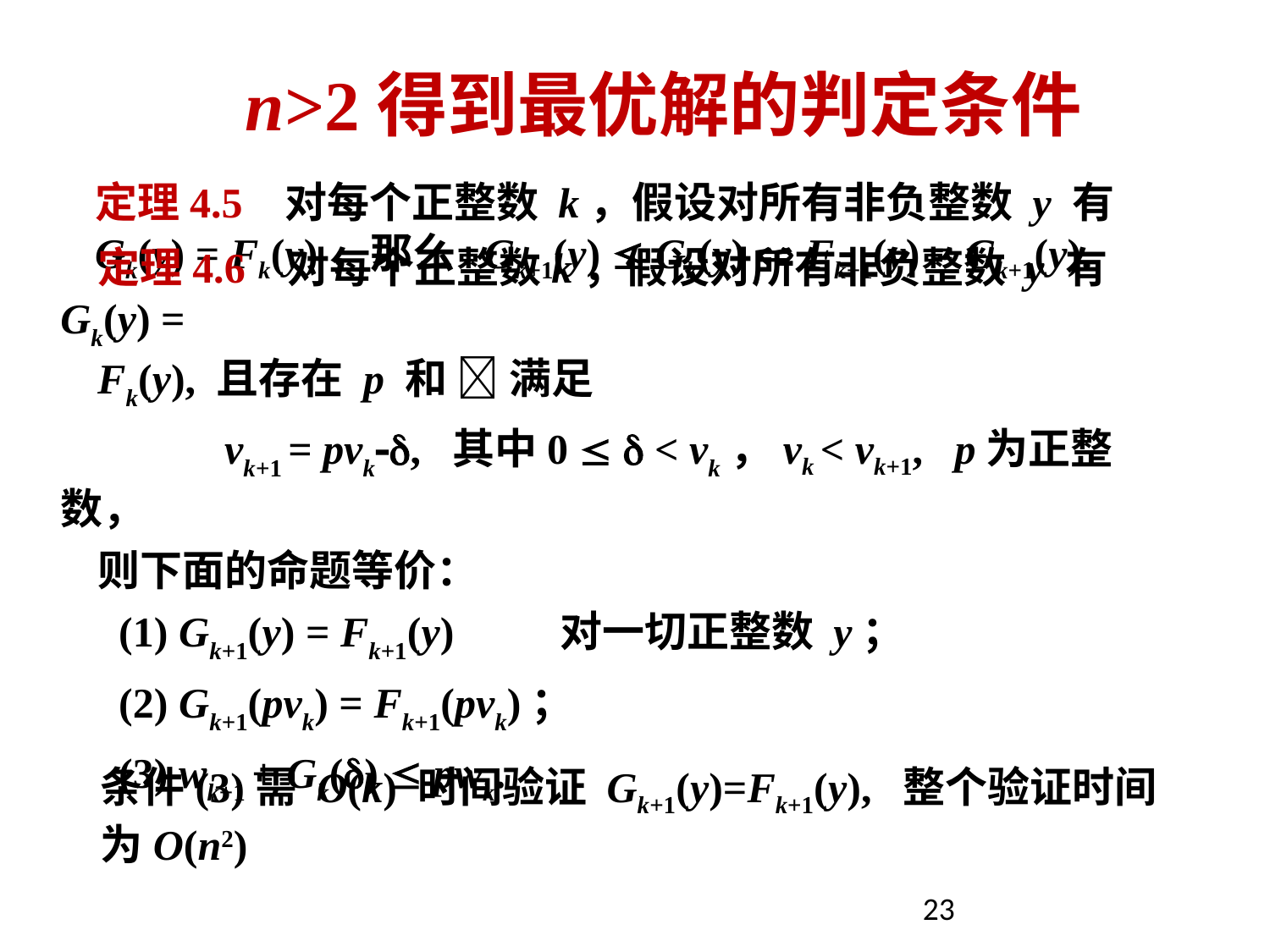

# n>2得到最优解的判定条件
定理4.5   对每个正整数 k，假设对所有非负整数 y 有Gk(y) = Fk(y)，那么  Gk+1(y) ≤ Gk(y) ⇔ Fk+1(y) = Gk+1(y).
定理4.6   对每个正整数k，假设对所有非负整数 y 有Gk(y) =
Fk(y), 且存在 p 和 δ 满足
            vk+1 = pvk−δ,  其中0 ≤ δ < vk，vk < vk+1,   p为正整数，
则下面的命题等价：
  (1) Gk+1(y) = Fk+1(y)         对一切正整数 y；
  (2) Gk+1(pvk) = Fk+1(pvk)；
  (3) wk+1 + Gk(δ) ≤ pwk.

条件(3)需 O(k) 时间验证 Gk+1(y)=Fk+1(y),  整个验证时间为O(n2)
23